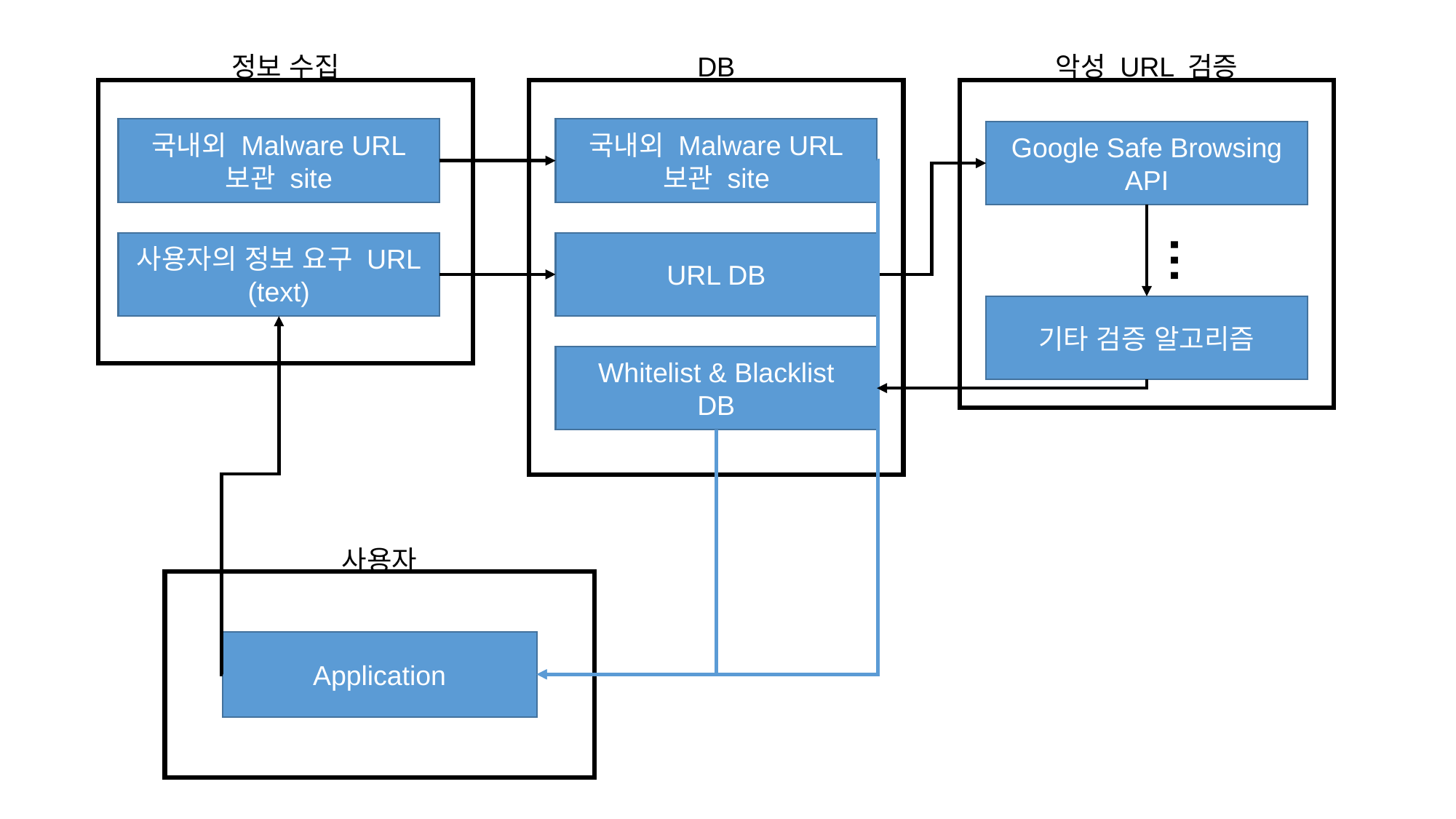

정보 수집
DB
악성 URL 검증

국내외 Malware URL
보관 site
국내외 Malware URL
보관 site
Google Safe Browsing API
…
사용자의 정보 요구 URL
(text)
URL DB
기타 검증 알고리즘
Whitelist & Blacklist
DB
사용자

Application